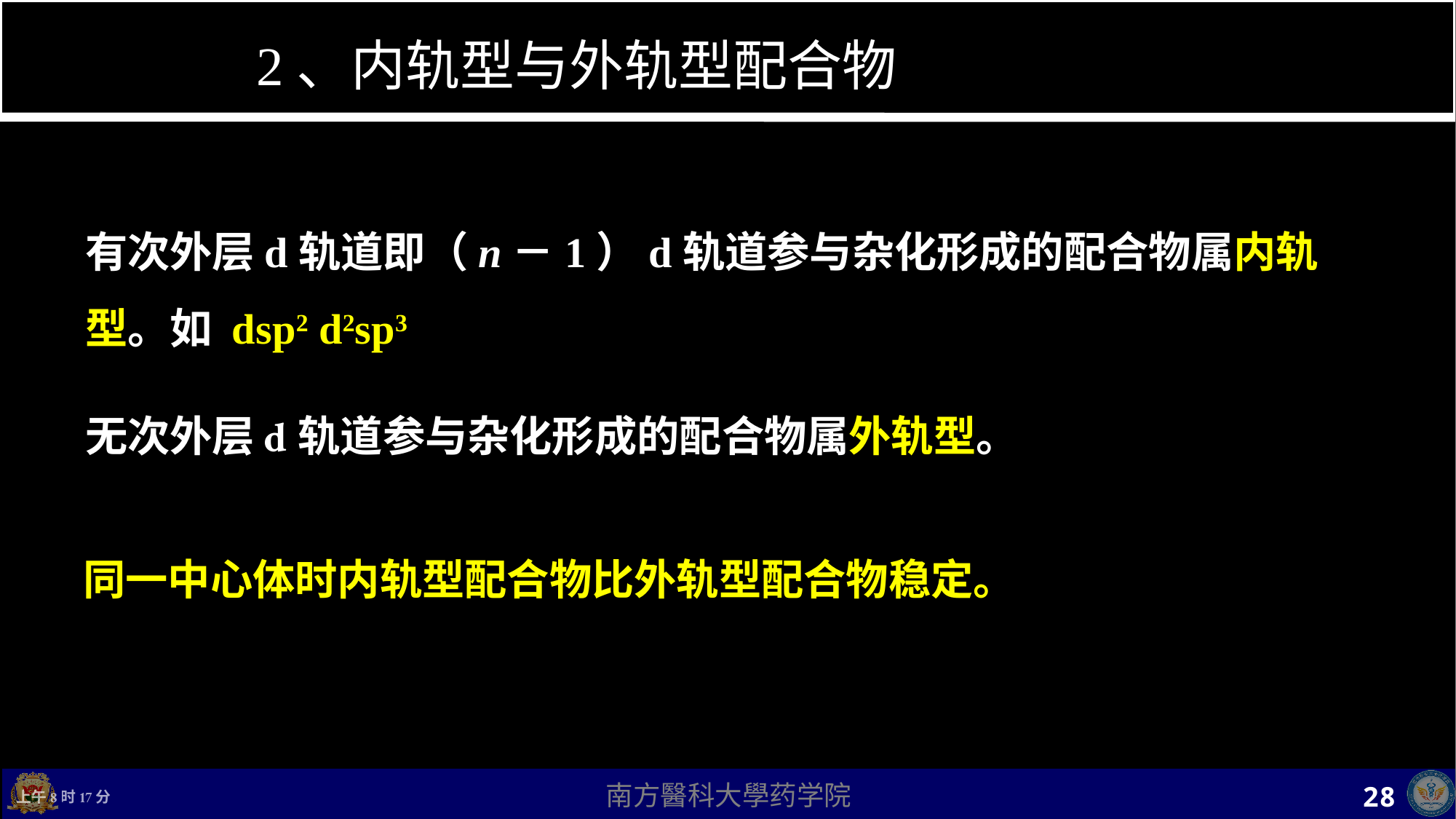

# 2、内轨型与外轨型配合物
有次外层d轨道即（n－1）d轨道参与杂化形成的配合物属内轨型。如 dsp2 d2sp3
无次外层d轨道参与杂化形成的配合物属外轨型。
同一中心体时内轨型配合物比外轨型配合物稳定。
上午8时17分
28